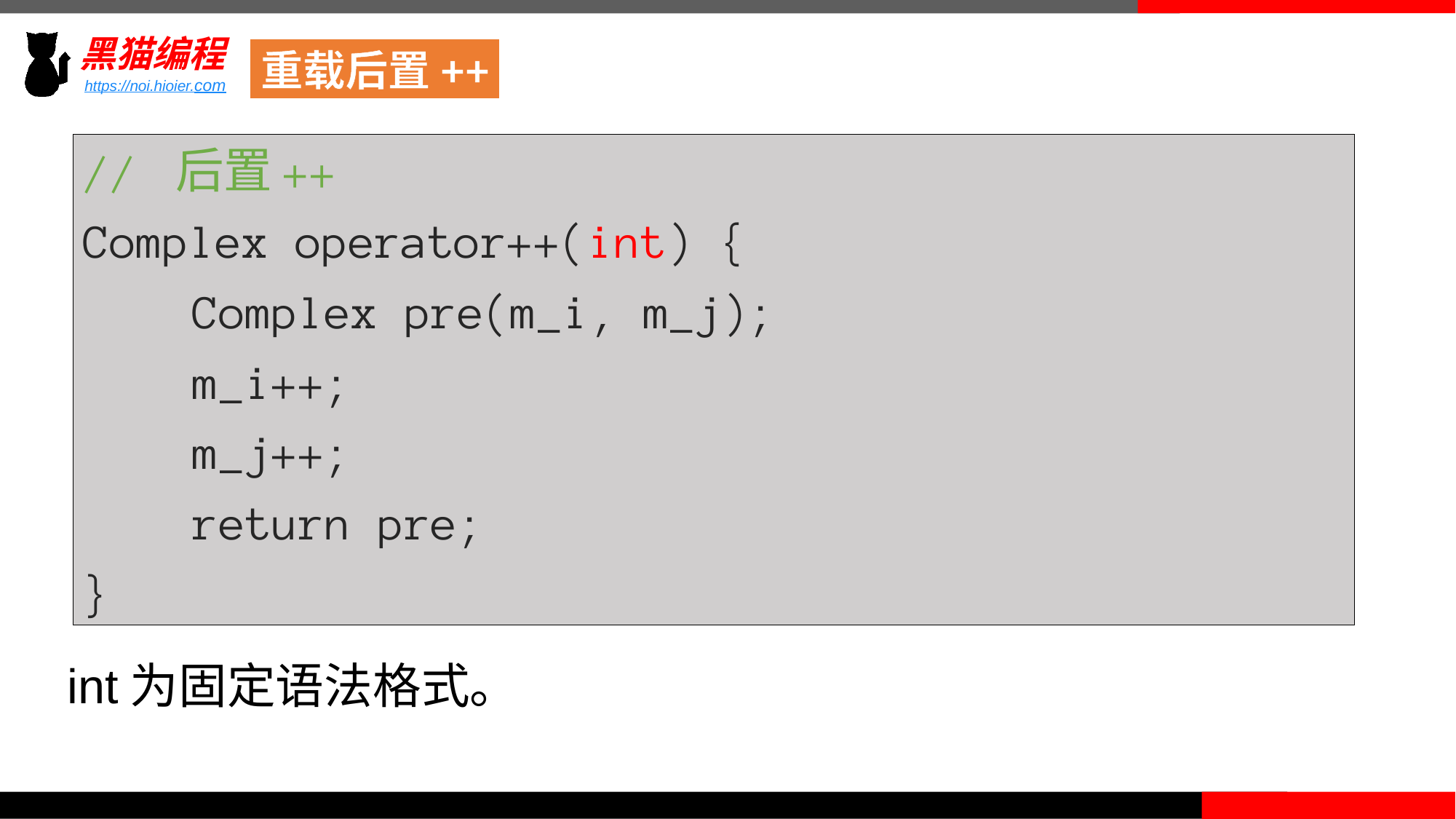

重载后置++
// 后置++
Complex operator++(int) {
	Complex pre(m_i, m_j);
	m_i++;
	m_j++;
	return pre;
}
int为固定语法格式。